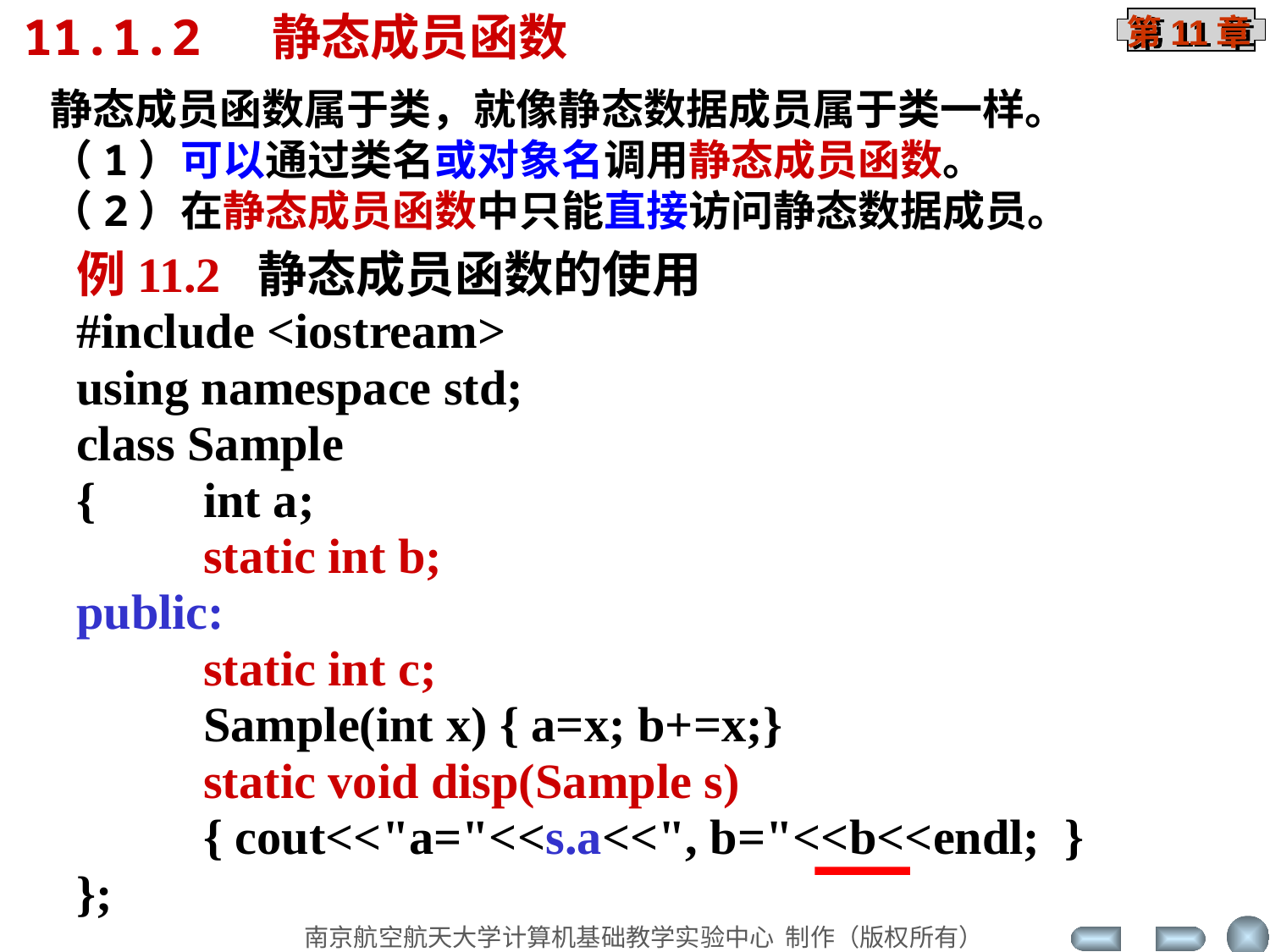

11.1.2  静态成员函数
静态成员函数属于类，就像静态数据成员属于类一样。
（1）可以通过类名或对象名调用静态成员函数。
（2）在静态成员函数中只能直接访问静态数据成员。
例11.2  静态成员函数的使用
#include <iostream>
using namespace std;
class Sample
{	int a;
	static int b;
public:
	static int c;
	Sample(int x) { a=x; b+=x;}
	static void disp(Sample s)
	{ cout<<"a="<<s.a<<", b="<<b<<endl;  }
};